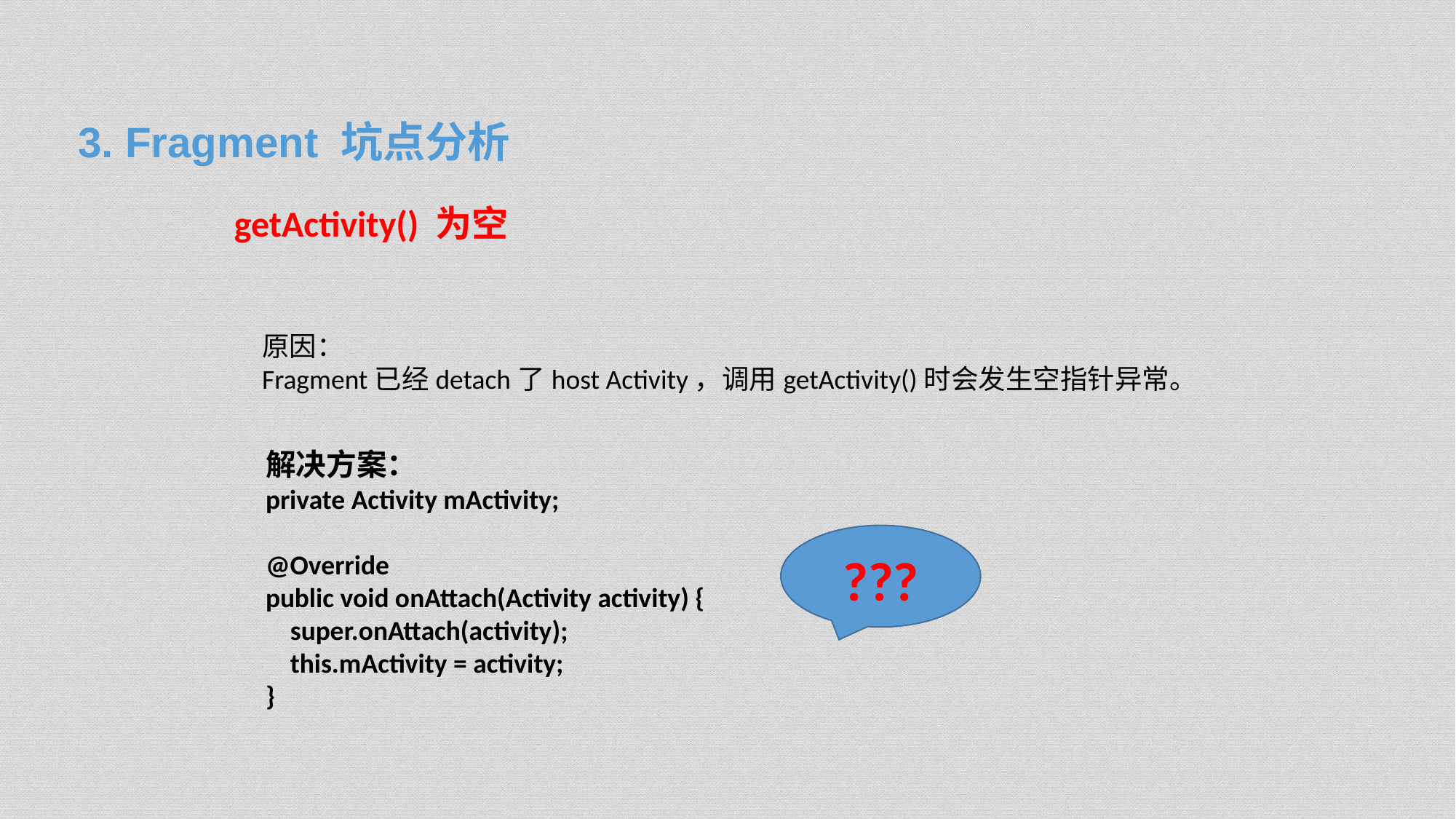

3. Fragment 坑点分析
getActivity() 为空

原因：
Fragment已经detach了host Activity，调用getActivity()时会发生空指针异常。
解决方案：
private Activity mActivity;

@Override
public void onAttach(Activity activity) {
    super.onAttach(activity);
    this.mActivity = activity;
}

???